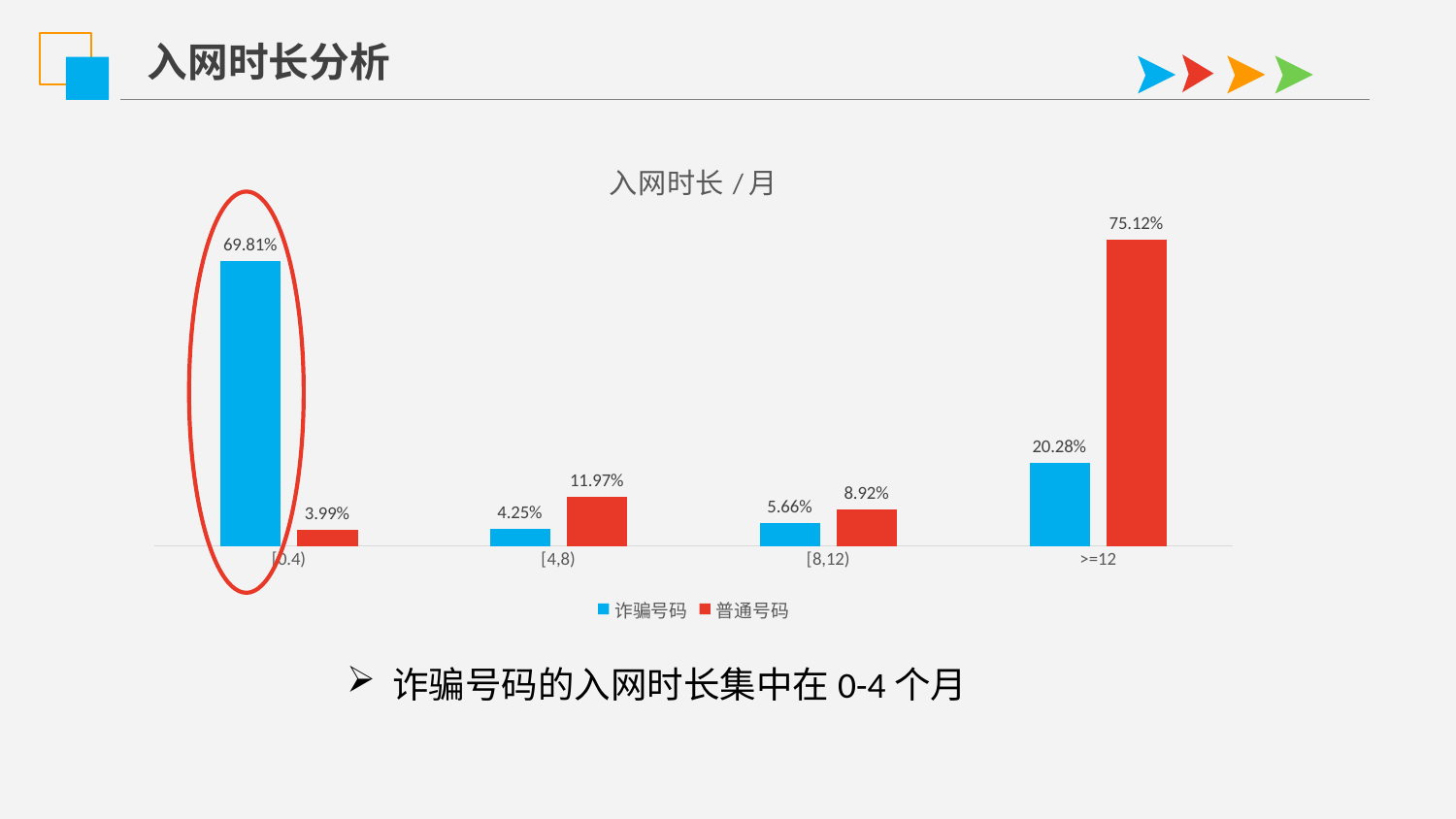

入网时长分析

### Chart: 入网时长/月

| Category | 诈骗号码 | 普通号码 |
|---|---|---|
| [0.4) | 0.6981132075471698 | 0.03990610328638498 |
| [4,8) | 0.04245283018867924 | 0.11971830985915492 |
| [8,12) | 0.05660377358490566 | 0.0892018779342723 |
| >=12 | 0.2028301886792453 | 0.7511737089201878 |
诈骗号码的入网时长集中在0-4个月